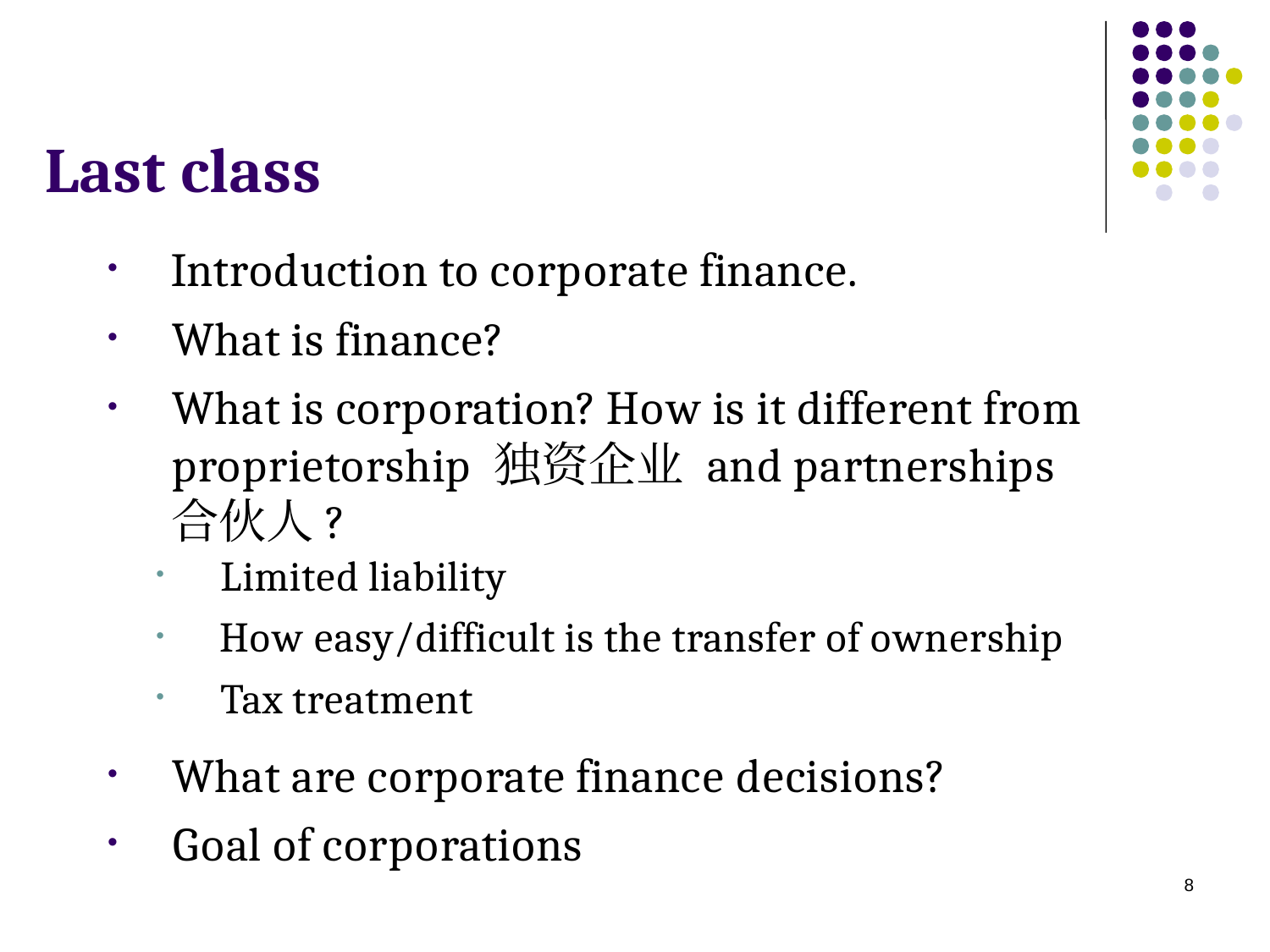

# Last class
Introduction to corporate finance.
What is finance?
What is corporation? How is it different from proprietorship 独资企业 and partnerships 合伙人?
Limited liability
How easy/difficult is the transfer of ownership
Tax treatment
What are corporate finance decisions?
Goal of corporations
8